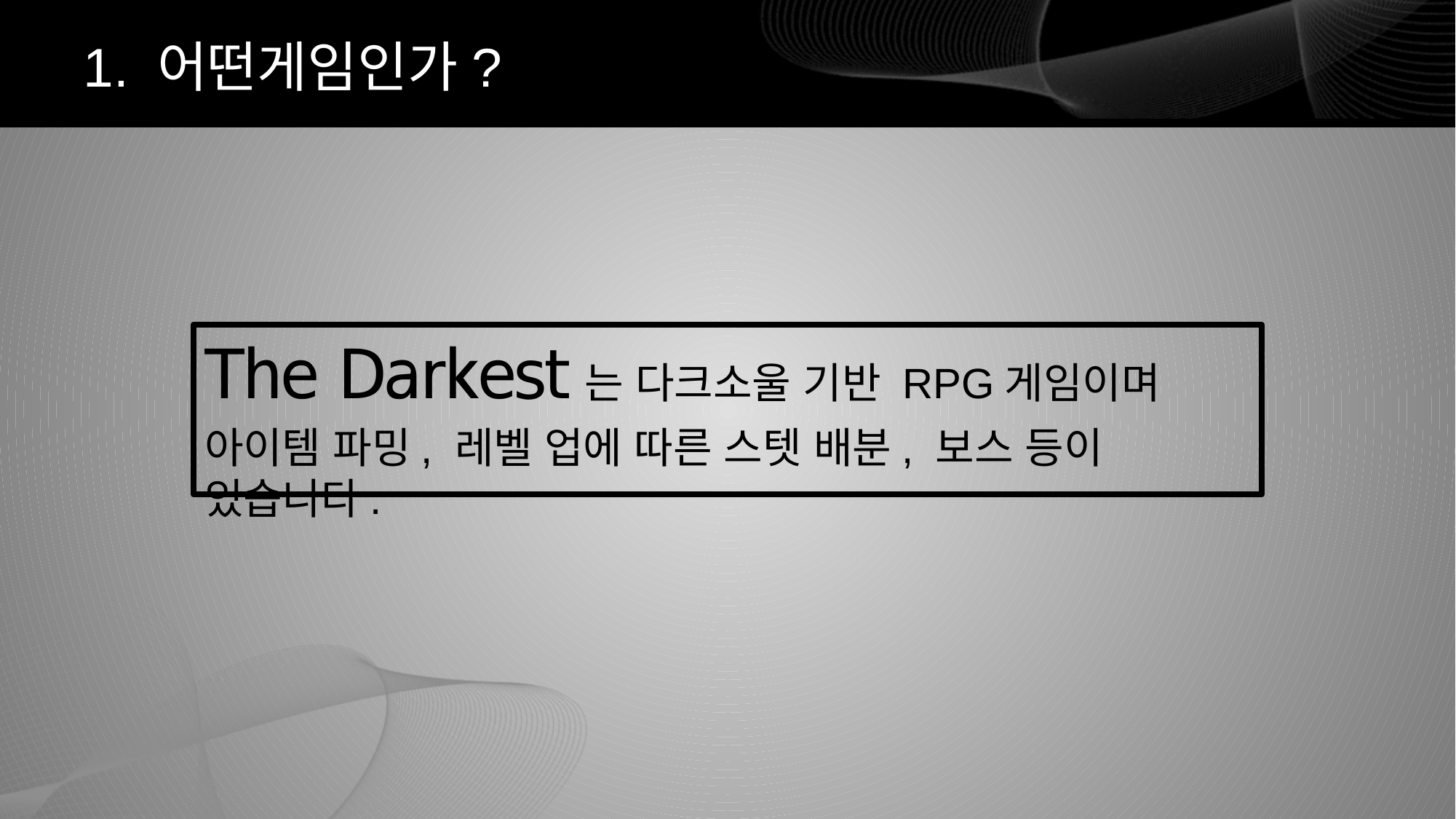

# 1. 어떤게임인가?
The Darkest는 다크소울 기반 RPG게임이며
아이템 파밍, 레벨 업에 따른 스텟 배분, 보스 등이 있습니다.